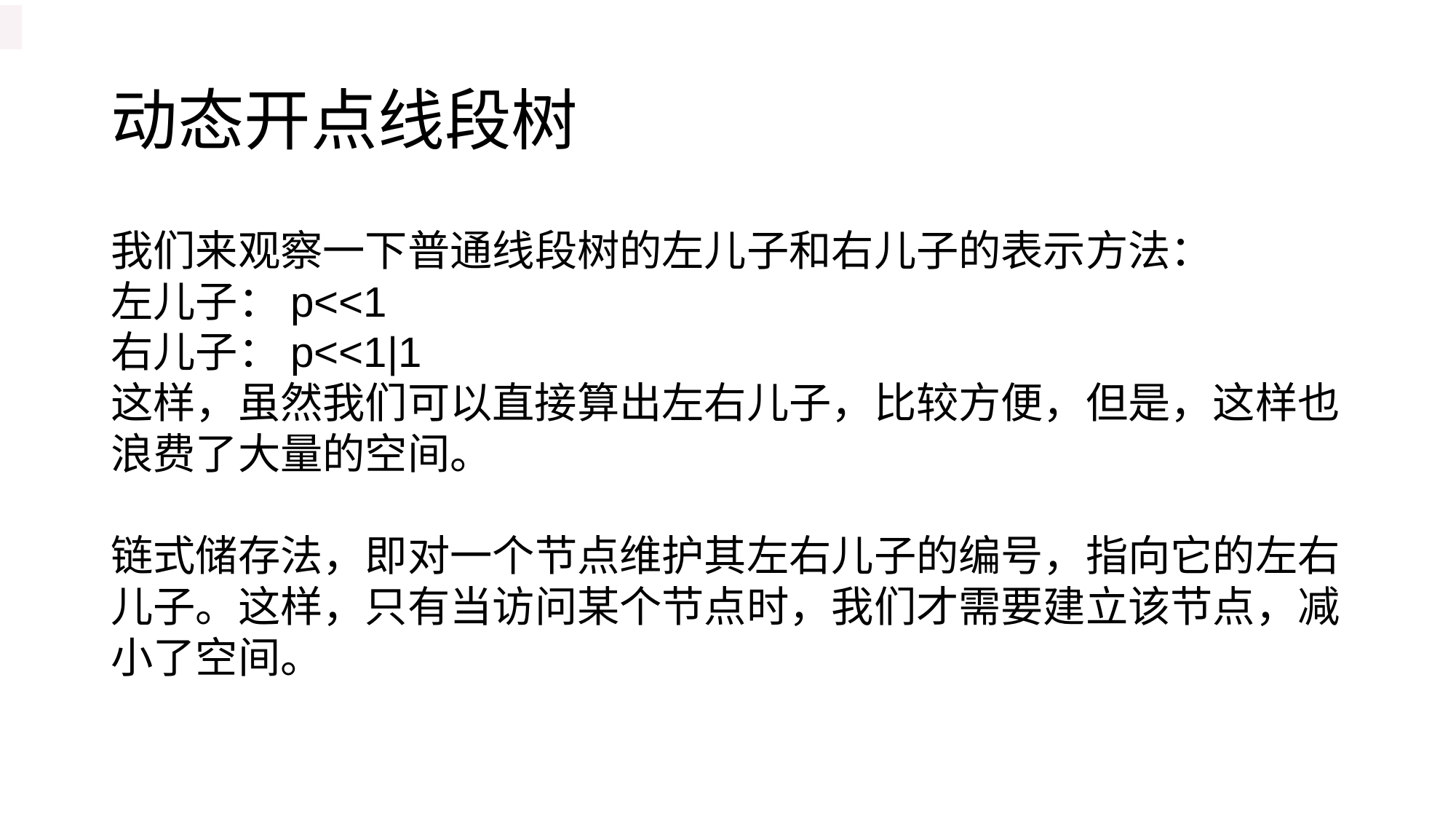

# 动态开点线段树
我们来观察一下普通线段树的左儿子和右儿子的表示方法：
左儿子：p<<1
右儿子：p<<1|1
这样，虽然我们可以直接算出左右儿子，比较方便，但是，这样也浪费了大量的空间。

链式储存法，即对一个节点维护其左右儿子的编号，指向它的左右儿子。这样，只有当访问某个节点时，我们才需要建立该节点，减小了空间。